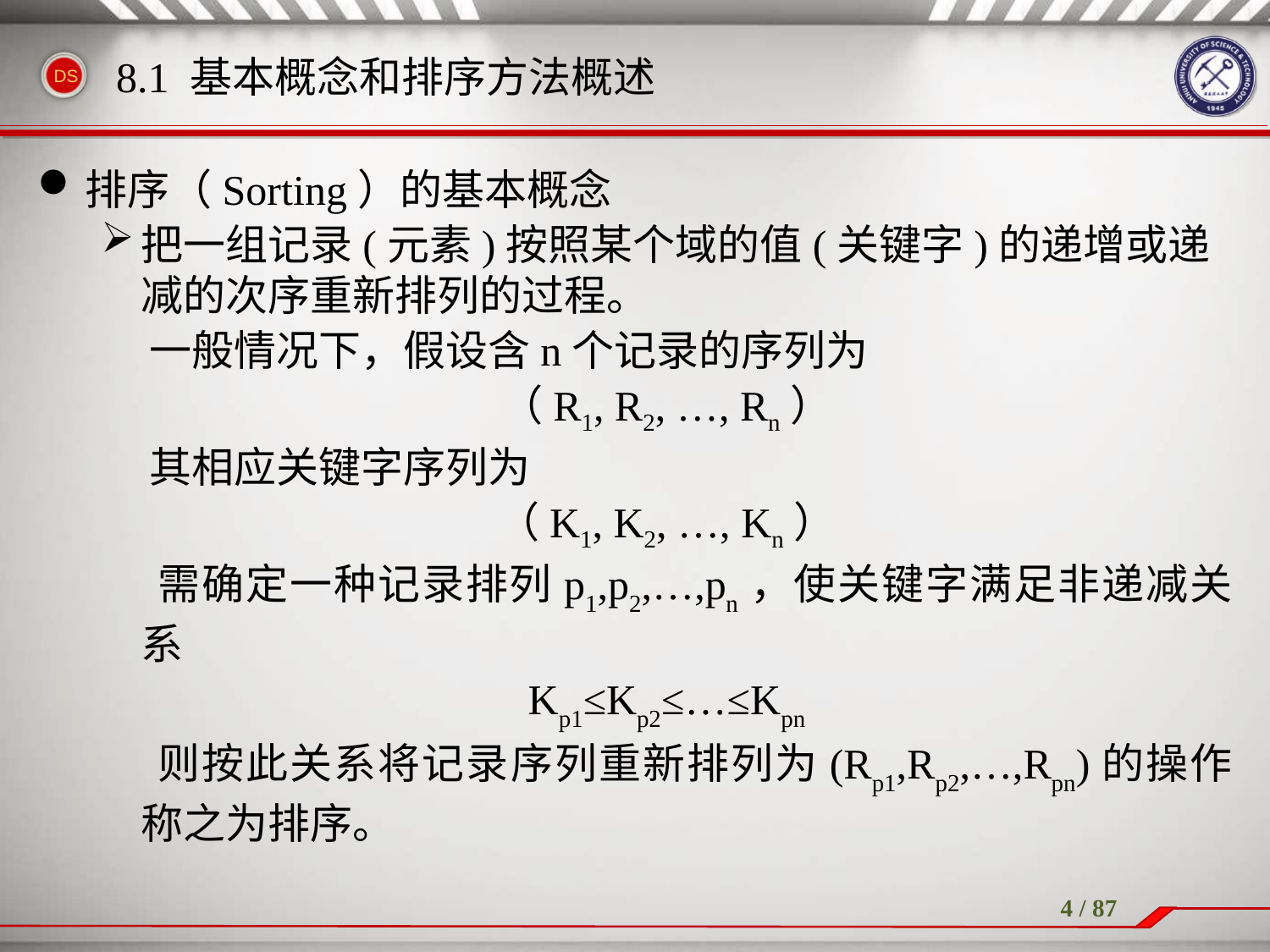

排序（Sorting）的基本概念
把一组记录(元素)按照某个域的值(关键字)的递增或递减的次序重新排列的过程。
    一般情况下，假设含n个记录的序列为
（R1, R2, …, Rn）
    其相应关键字序列为
（K1, K2, …, Kn）
    需确定一种记录排列p1,p2,…,pn，使关键字满足非递减关系
Kp1≤Kp2≤…≤Kpn
    则按此关系将记录序列重新排列为(Rp1,Rp2,…,Rpn)的操作称之为排序。
8.1 基本概念和排序方法概述